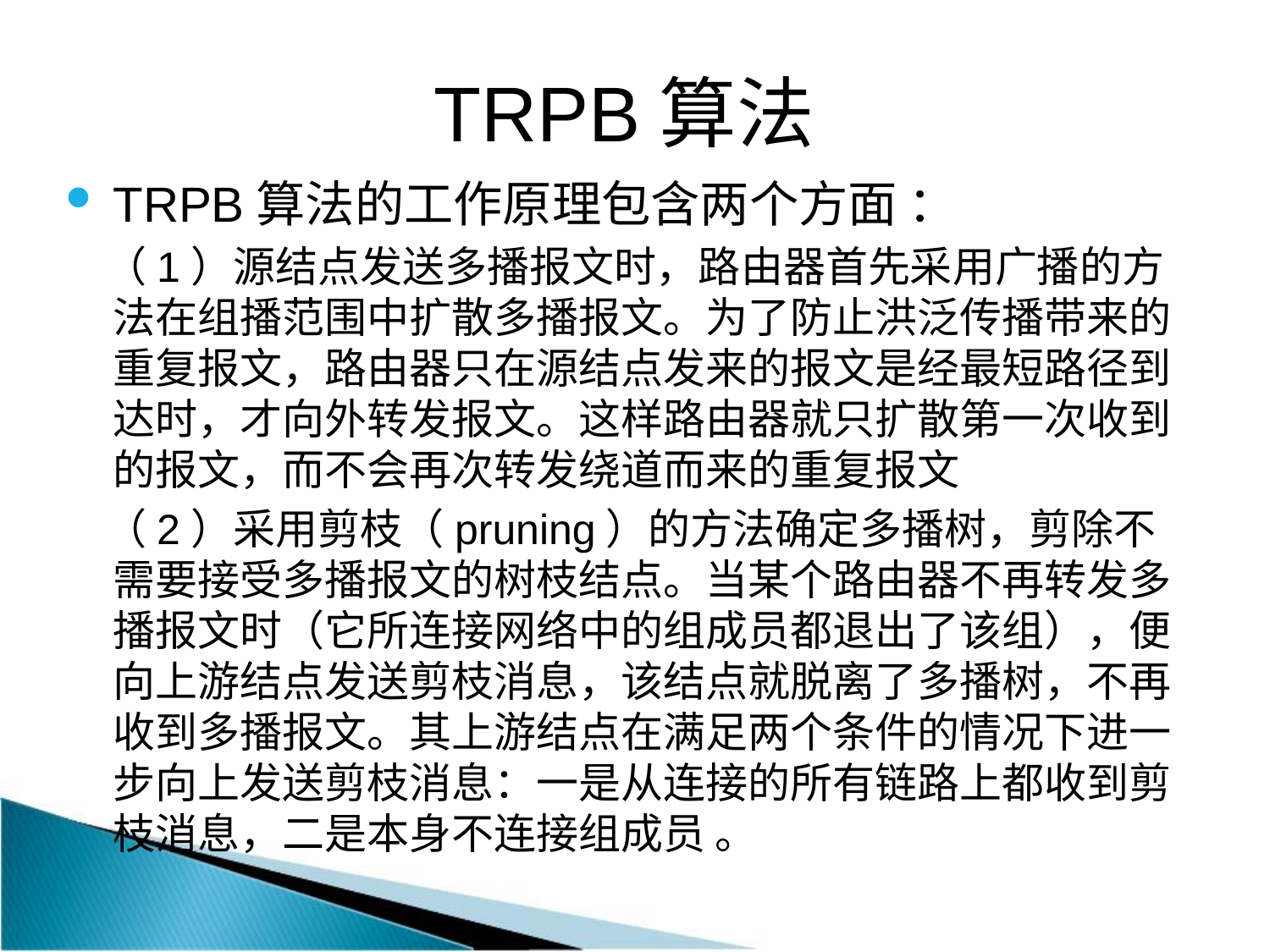

# TRPB算法
TRPB算法的工作原理包含两个方面 ：
   （1）源结点发送多播报文时，路由器首先采用广播的方法在组播范围中扩散多播报文。为了防止洪泛传播带来的重复报文，路由器只在源结点发来的报文是经最短路径到达时，才向外转发报文。这样路由器就只扩散第一次收到的报文，而不会再次转发绕道而来的重复报文
   （2）采用剪枝（pruning）的方法确定多播树，剪除不需要接受多播报文的树枝结点。当某个路由器不再转发多播报文时（它所连接网络中的组成员都退出了该组），便向上游结点发送剪枝消息，该结点就脱离了多播树，不再收到多播报文。其上游结点在满足两个条件的情况下进一步向上发送剪枝消息：一是从连接的所有链路上都收到剪枝消息，二是本身不连接组成员 。